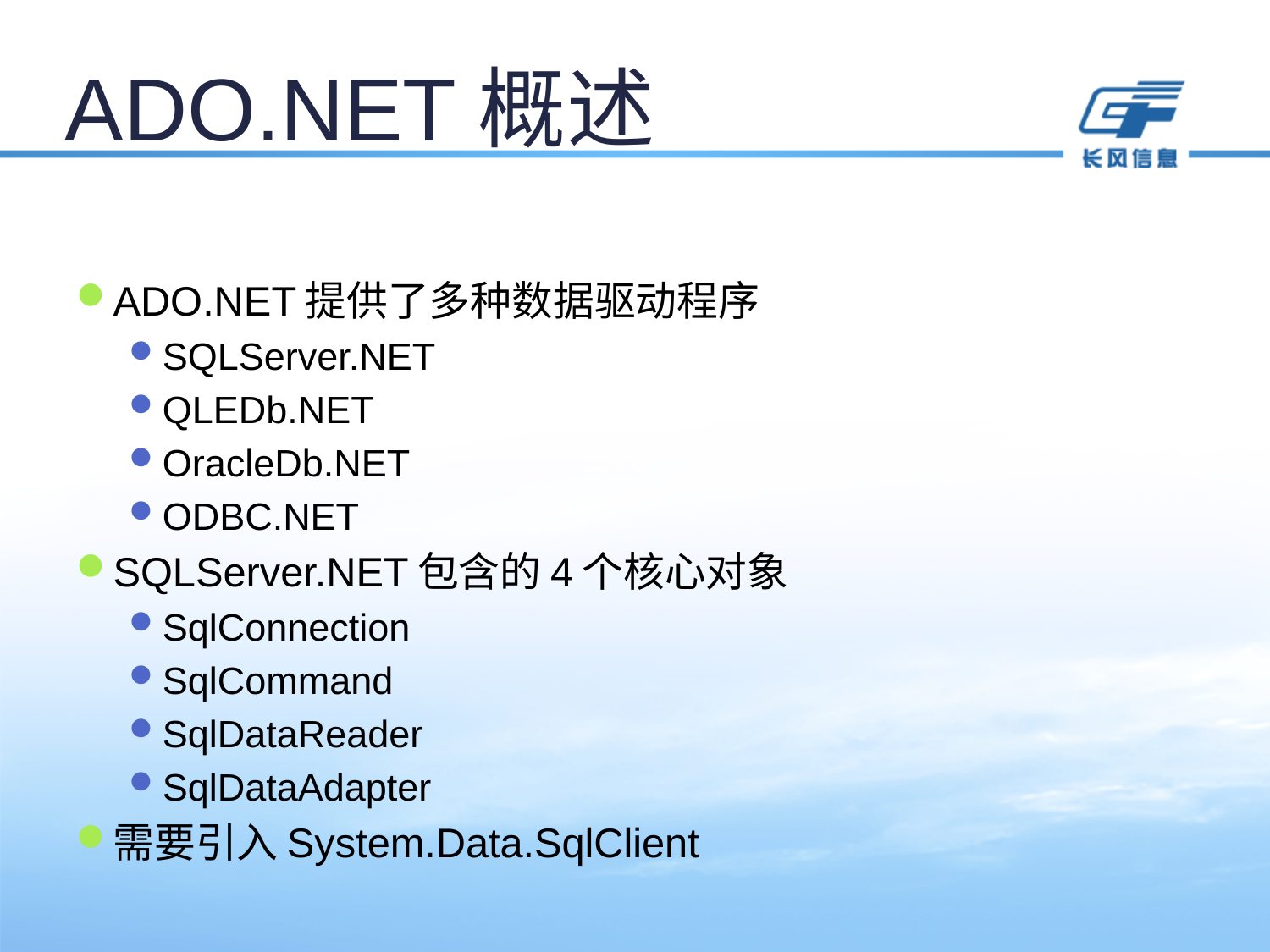

# ADO.NET概述
ADO.NET提供了多种数据驱动程序
SQLServer.NET
QLEDb.NET
OracleDb.NET
ODBC.NET
SQLServer.NET包含的4个核心对象
SqlConnection
SqlCommand
SqlDataReader
SqlDataAdapter
需要引入System.Data.SqlClient